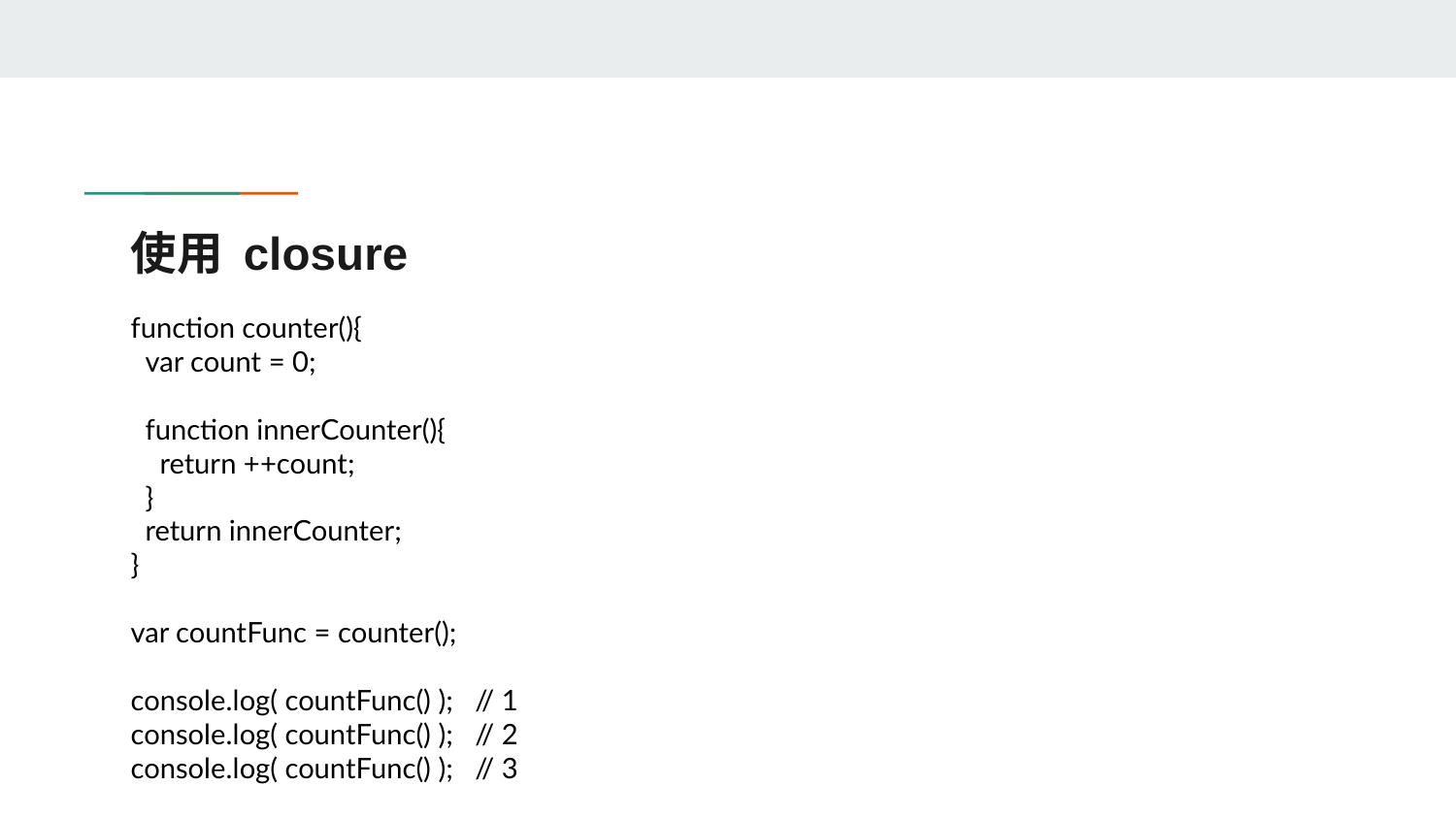

# 使用 closure
function counter(){
  var count = 0;

  function innerCounter(){
    return ++count;
  }
  return innerCounter;
}

var countFunc = counter();

console.log( countFunc() );   // 1
console.log( countFunc() );   // 2
console.log( countFunc() );   // 3